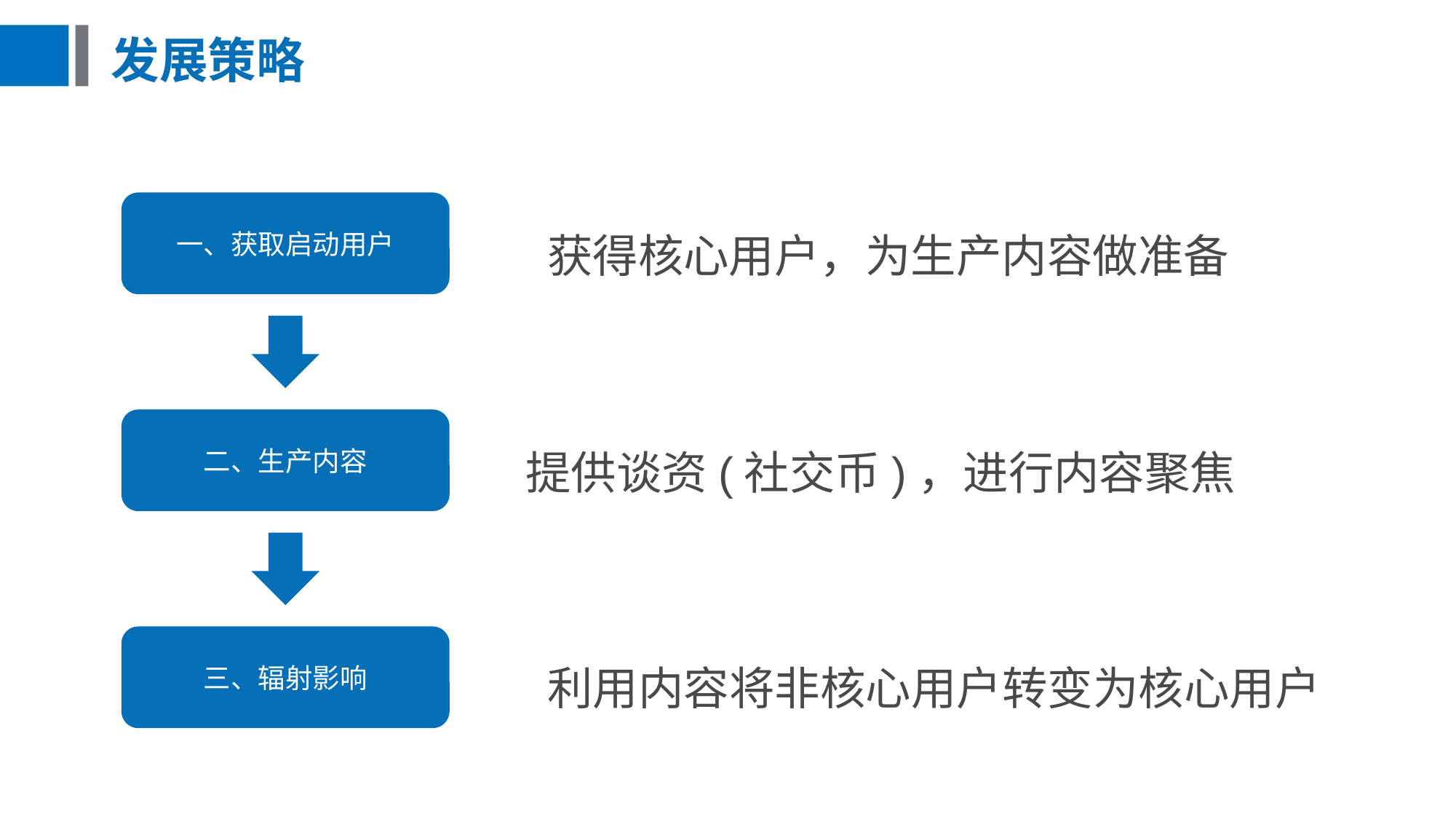

# 发展策略
一、获取启动用户

二、生产内容

三、辐射影响
获得核心用户，为生产内容做准备
提供谈资(社交币)，进行内容聚焦
利用内容将非核心用户转变为核心用户